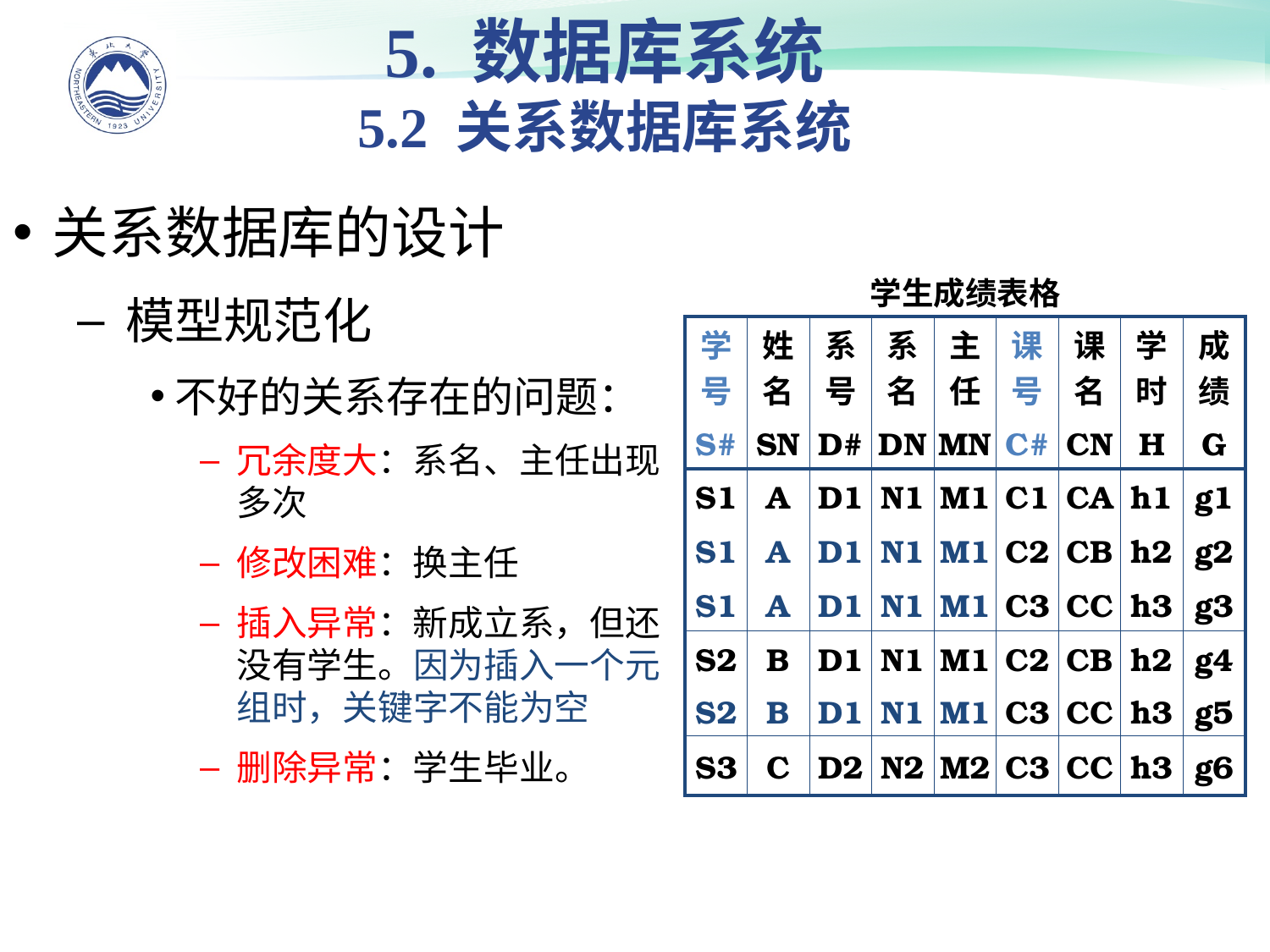

5. 数据库系统
5.2 关系数据库系统
关系数据库的设计
模型规范化
不好的关系存在的问题：
冗余度大：系名、主任出现多次
修改困难：换主任
插入异常：新成立系，但还没有学生。因为插入一个元组时，关键字不能为空
删除异常：学生毕业。
| 学生成绩表格 |  |  |  |  |  |  |  |  |
| --- | --- | --- | --- | --- | --- | --- | --- | --- |
| 学号 S# | 姓名 SN | 系号 D# | 系名 DN | 主任 MN | 课号 C# | 课名 CN | 学时 H | 成绩 G |
| S1 | A | D1 | N1 | M1 | C1 | CA | h1 | g1 |
| S1 | A | D1 | N1 | M1 | C2 | CB | h2 | g2 |
| S1 | A | D1 | N1 | M1 | C3 | CC | h3 | g3 |
| S2 | B | D1 | N1 | M1 | C2 | CB | h2 | g4 |
| S2 | B | D1 | N1 | M1 | C3 | CC | h3 | g5 |
| S3 | C | D2 | N2 | M2 | C3 | CC | h3 | g6 |
17